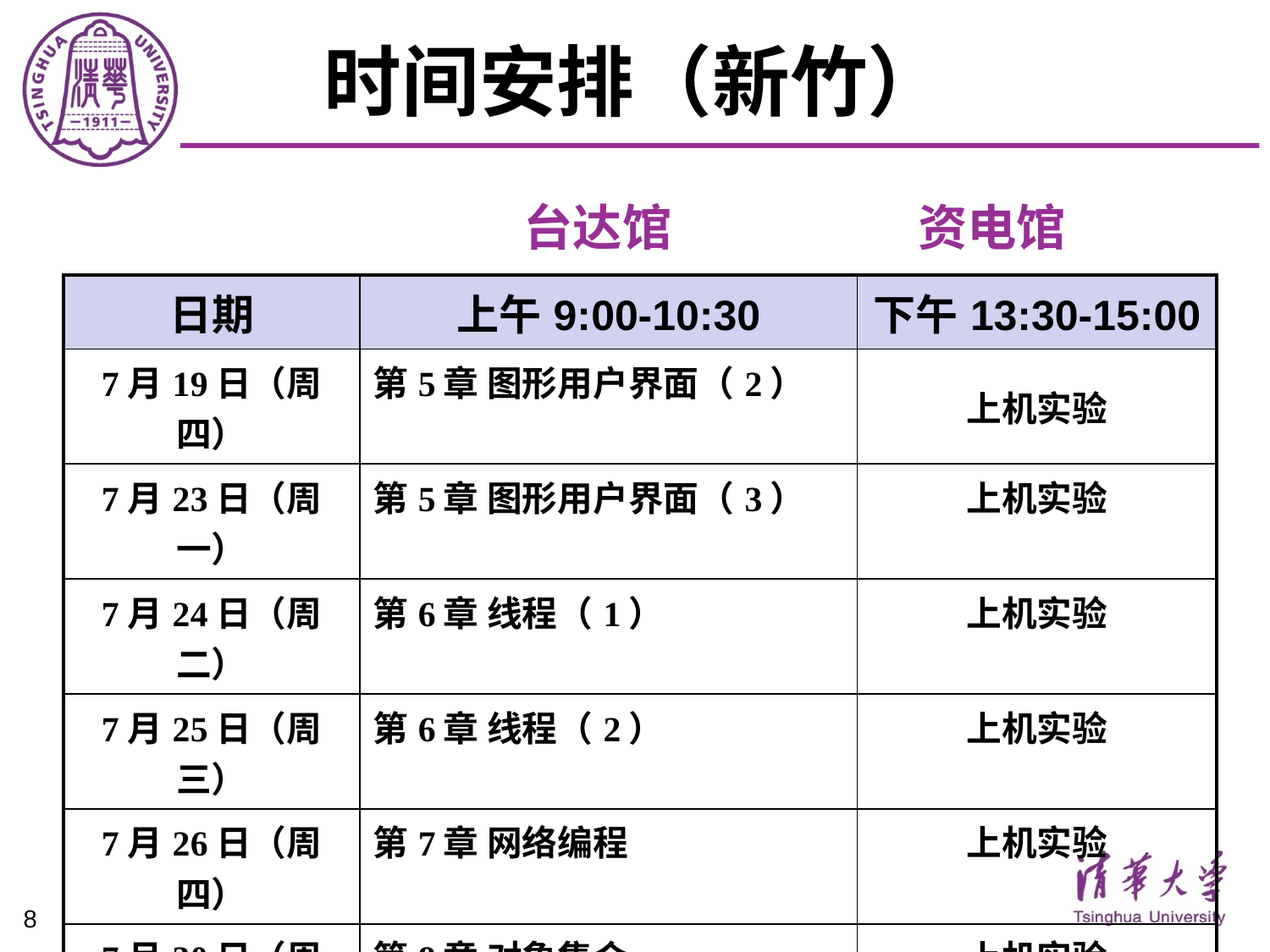

# 时间安排（新竹）
台达馆                      资电馆
| 日期 | 上午9:00-10:30 | 下午13:30-15:00 |
| --- | --- | --- |
| 7月19日（周四） | 第5章 图形用户界面（2） | 上机实验 |
| 7月23日（周一） | 第5章 图形用户界面（3） | 上机实验 |
| 7月24日（周二） | 第6章 线程（1） | 上机实验 |
| 7月25日（周三） | 第6章 线程（2） | 上机实验 |
| 7月26日（周四） | 第7章 网络编程 | 上机实验 |
| 7月30日（周一） | 第8章 对象集合 | 上机实验 |
| 7月31日（周二） | 第9章 Android编程 | 上机实验 |
| 8月1日（周三） | 书面考试 | 上机实验 |
8